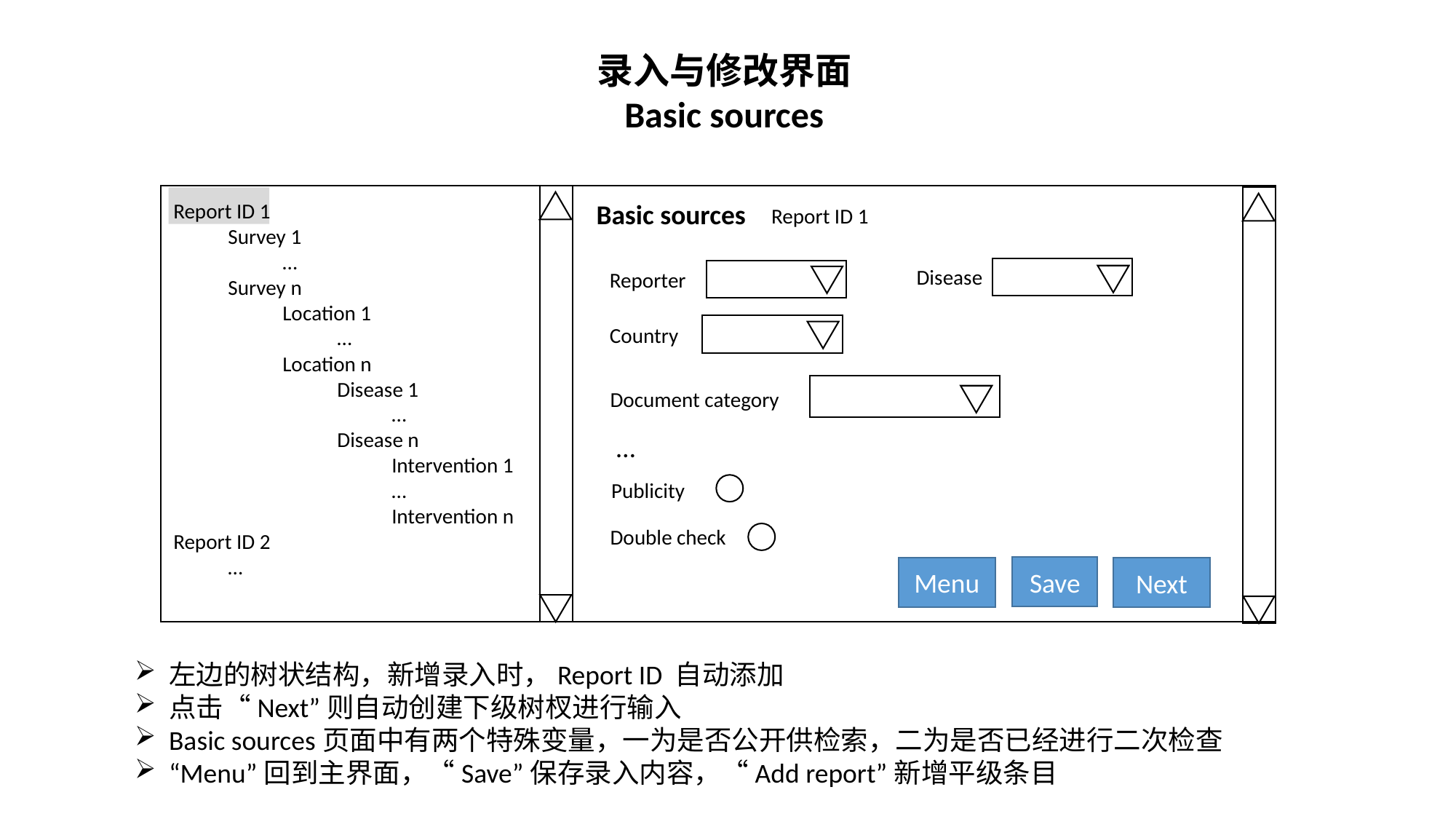

录入与修改界面
Basic sources

Report ID 1
Survey 1
…
Survey n
Location 1
…
Location n
Disease 1
…
Disease n
Intervention 1
…
Intervention n
Report ID 2
…

Basic sources

Report ID 1
Disease

Reporter

Country

Document category

…
Publicity

Double check

Save
Menu
Next

左边的树状结构，新增录入时，Report ID 自动添加
点击“Next”则自动创建下级树杈进行输入
Basic sources页面中有两个特殊变量，一为是否公开供检索，二为是否已经进行二次检查
“Menu”回到主界面，“Save”保存录入内容，“Add report”新增平级条目